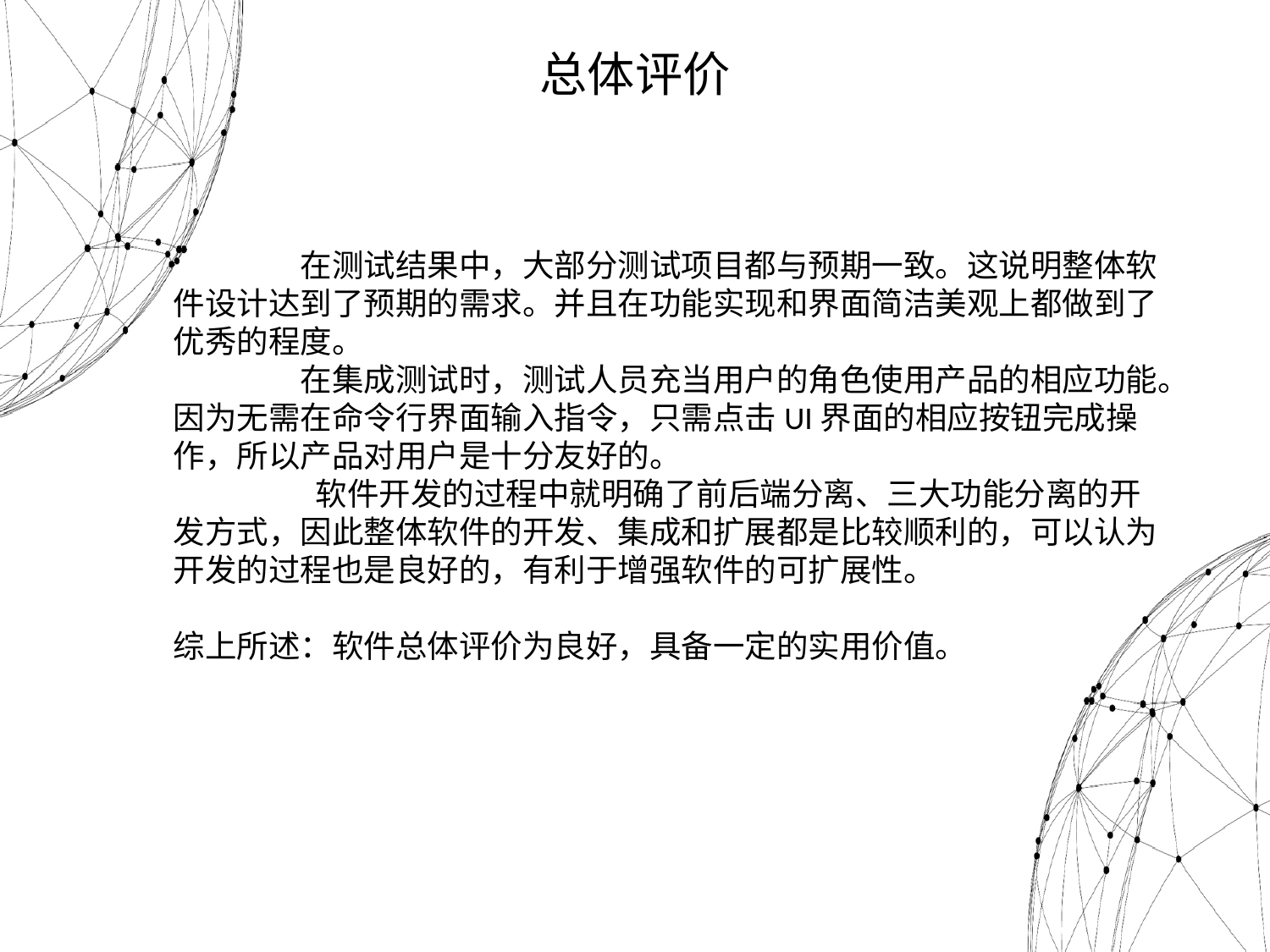

总体评价
	在测试结果中，大部分测试项目都与预期一致。这说明整体软件设计达到了预期的需求。并且在功能实现和界面简洁美观上都做到了优秀的程度。
	在集成测试时，测试人员充当用户的角色使用产品的相应功能。因为无需在命令行界面输入指令，只需点击UI界面的相应按钮完成操作，所以产品对用户是十分友好的。
	 软件开发的过程中就明确了前后端分离、三大功能分离的开发方式，因此整体软件的开发、集成和扩展都是比较顺利的，可以认为开发的过程也是良好的，有利于增强软件的可扩展性。

综上所述：软件总体评价为良好，具备一定的实用价值。